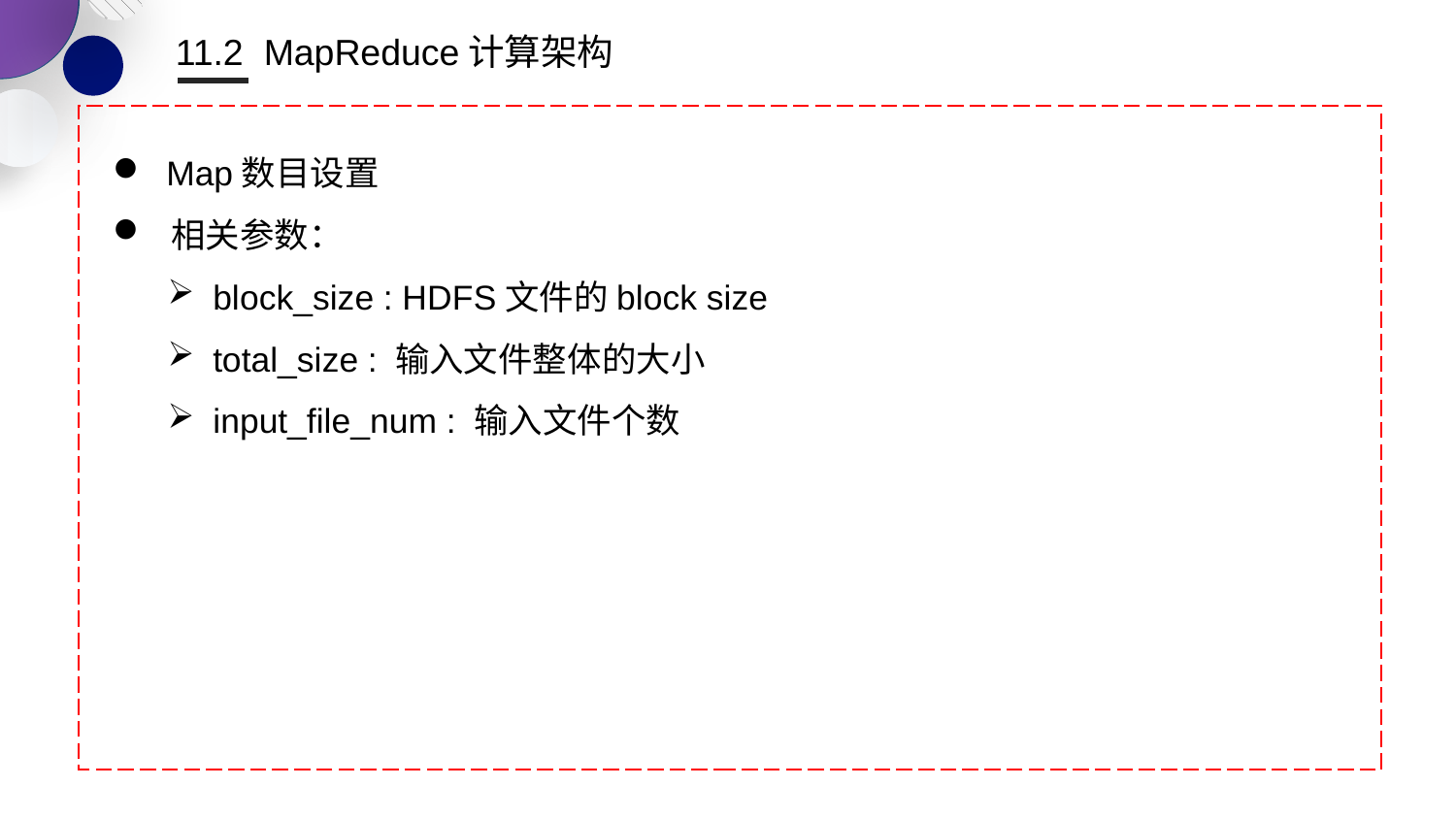

11.2  MapReduce计算架构

  Map数目设置
  相关参数：
block_size : HDFS文件的block size
total_size : 输入文件整体的大小
input_file_num : 输入文件个数